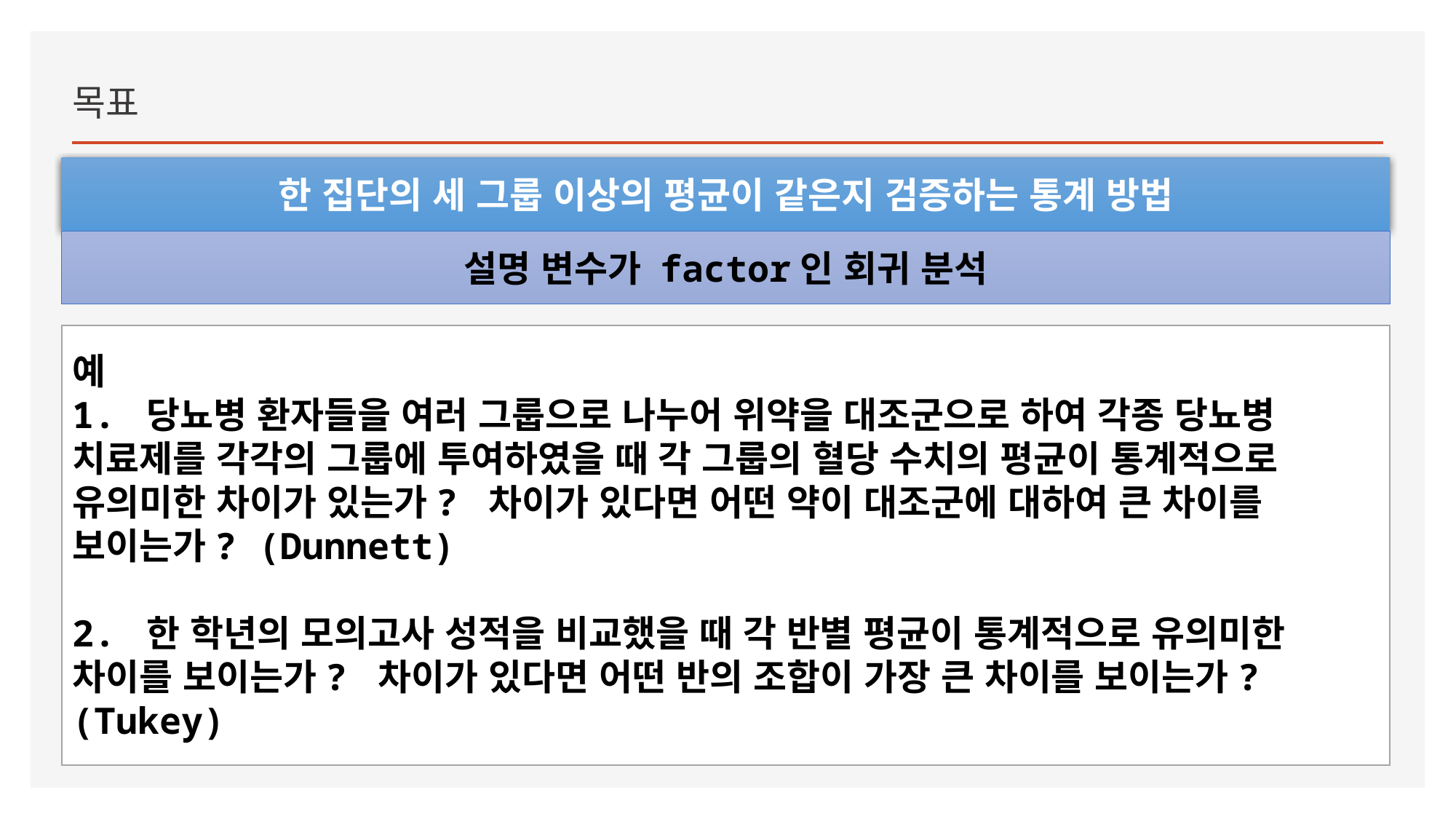

목표
한 집단의 세 그룹 이상의 평균이 같은지 검증하는 통계 방법
설명 변수가 factor인 회귀 분석
예
1. 당뇨병 환자들을 여러 그룹으로 나누어 위약을 대조군으로 하여 각종 당뇨병 치료제를 각각의 그룹에 투여하였을 때 각 그룹의 혈당 수치의 평균이 통계적으로 유의미한 차이가 있는가? 차이가 있다면 어떤 약이 대조군에 대하여 큰 차이를 보이는가? (Dunnett)

2. 한 학년의 모의고사 성적을 비교했을 때 각 반별 평균이 통계적으로 유의미한 차이를 보이는가? 차이가 있다면 어떤 반의 조합이 가장 큰 차이를 보이는가? (Tukey)